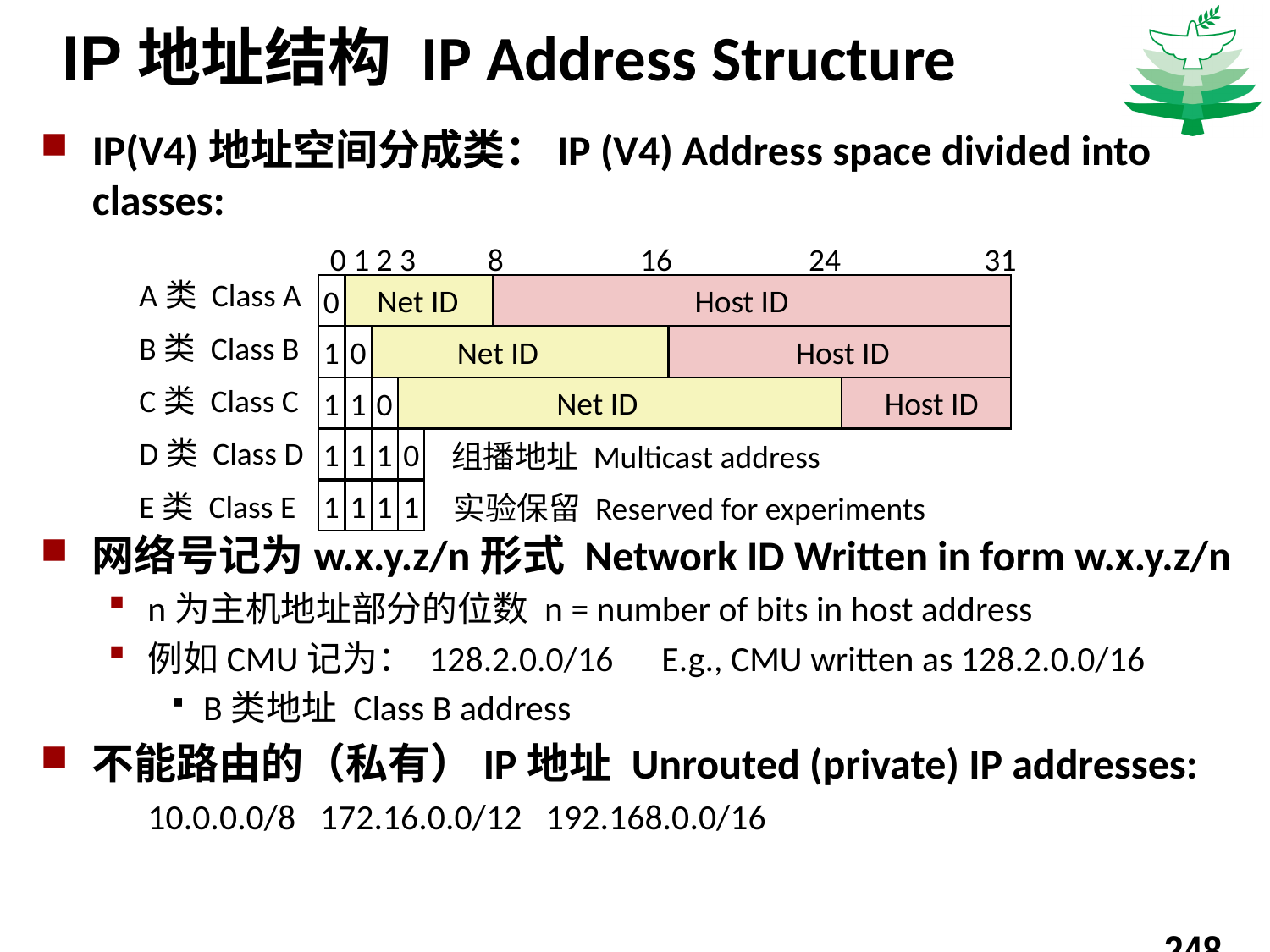

# IP地址结构 IP Address Structure
IP(V4)地址空间分成类：IP (V4) Address space divided into classes:

网络号记为w.x.y.z/n形式 Network ID Written in form w.x.y.z/n
n为主机地址部分的位数 n = number of bits in host address
例如CMU记为： 128.2.0.0/16      E.g., CMU written as 128.2.0.0/16
B类地址 Class B address
不能路由的（私有）IP地址 Unrouted (private) IP addresses:
	10.0.0.0/8   172.16.0.0/12   192.168.0.0/16
0 1 2 3          8                   16                   24                    31
A类 Class A
0

Net ID
Host ID
1
0

B类 Class B
Net ID
Host ID
1
1
0

C类 Class C
Net ID
Host ID
1
1
1
0
D类 Class D
组播地址 Multicast address
1
1
1
1
E类 Class E
实验保留 Reserved for experiments